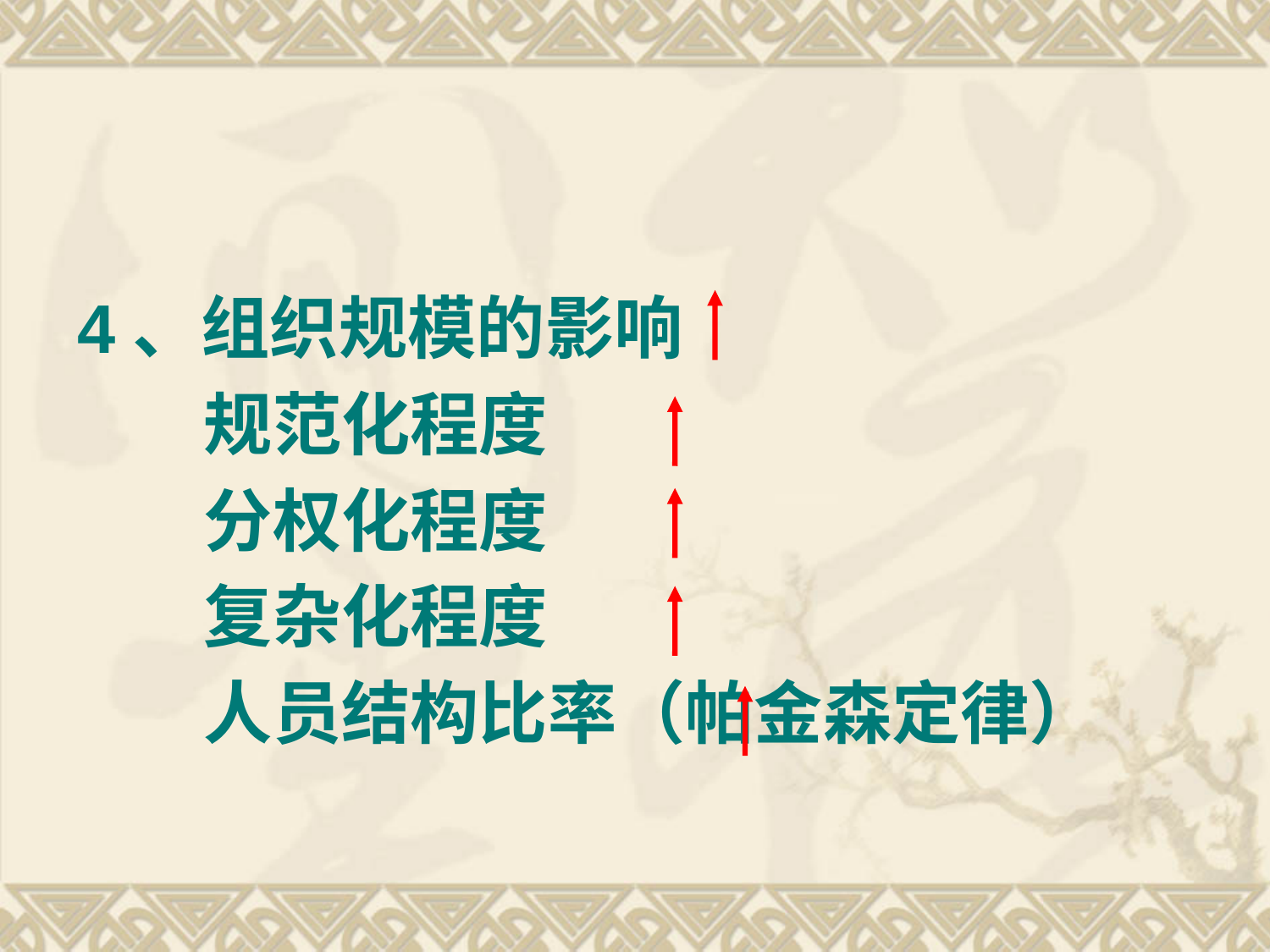

#
4、组织规模的影响
       规范化程度
       分权化程度
       复杂化程度
       人员结构比率（帕金森定律）